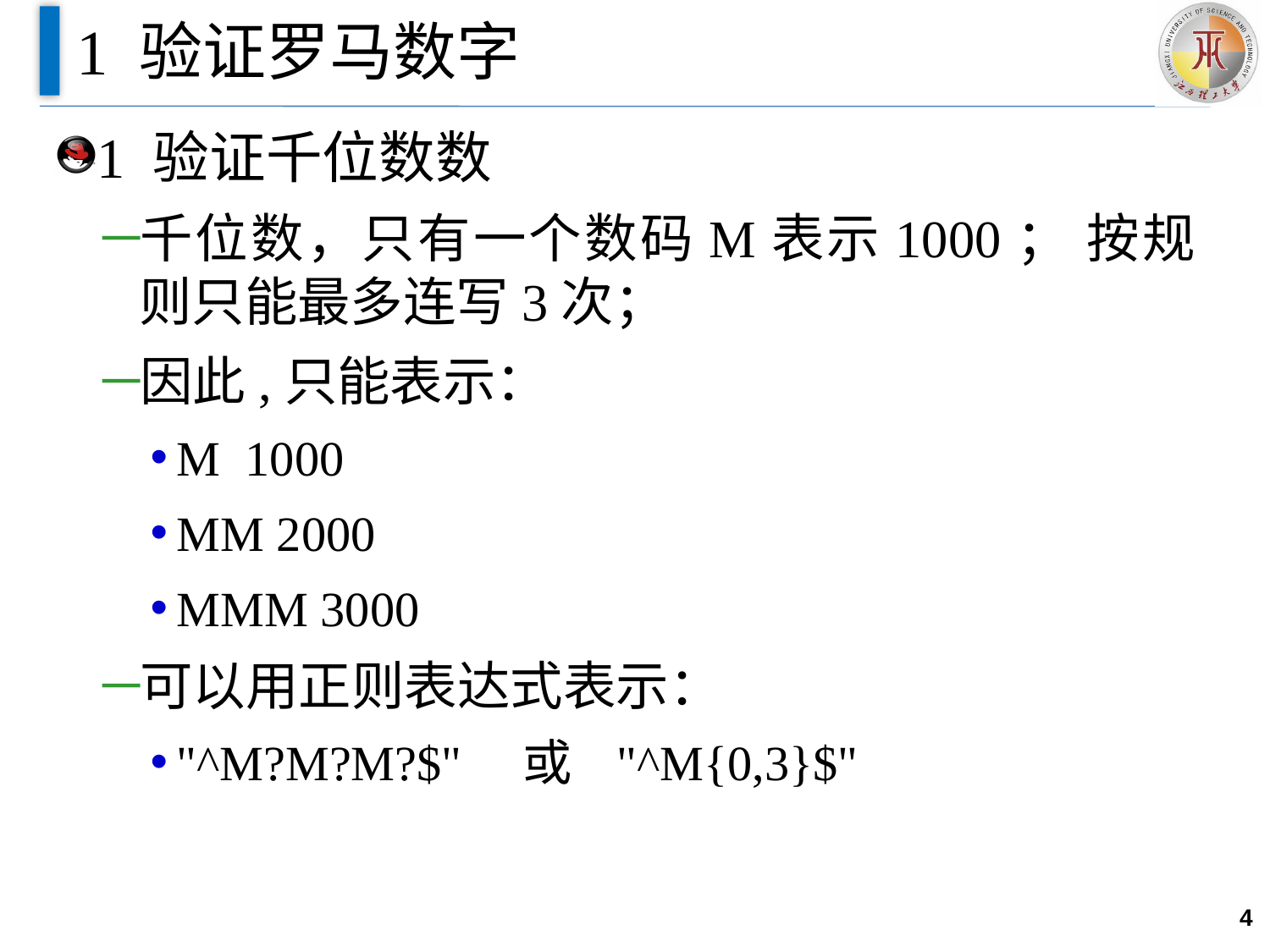

# 1 验证罗马数字
1 验证千位数数
千位数，只有一个数码M表示1000； 按规则只能最多连写3次；
因此,只能表示：
M  1000
MM 2000
MMM 3000
可以用正则表达式表示：
"^M?M?M?$"    或   "^M{0,3}$"
4